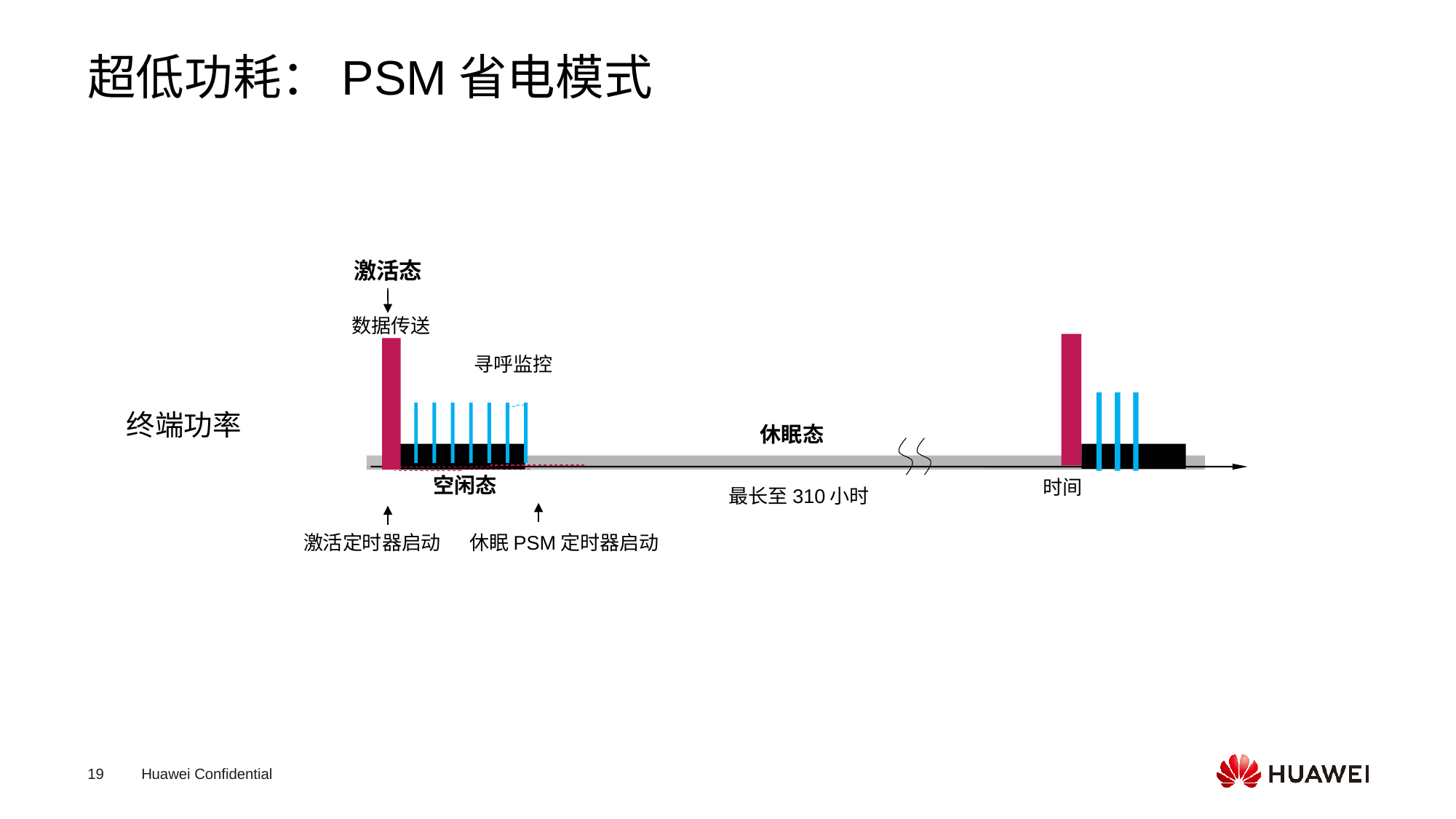

# 超低功耗：PSM省电模式
激活态
数据传送

寻呼监控

终端功率

休眠态

空闲态
时间
最长至310小时
休眠PSM定时器启动
激活定时器启动